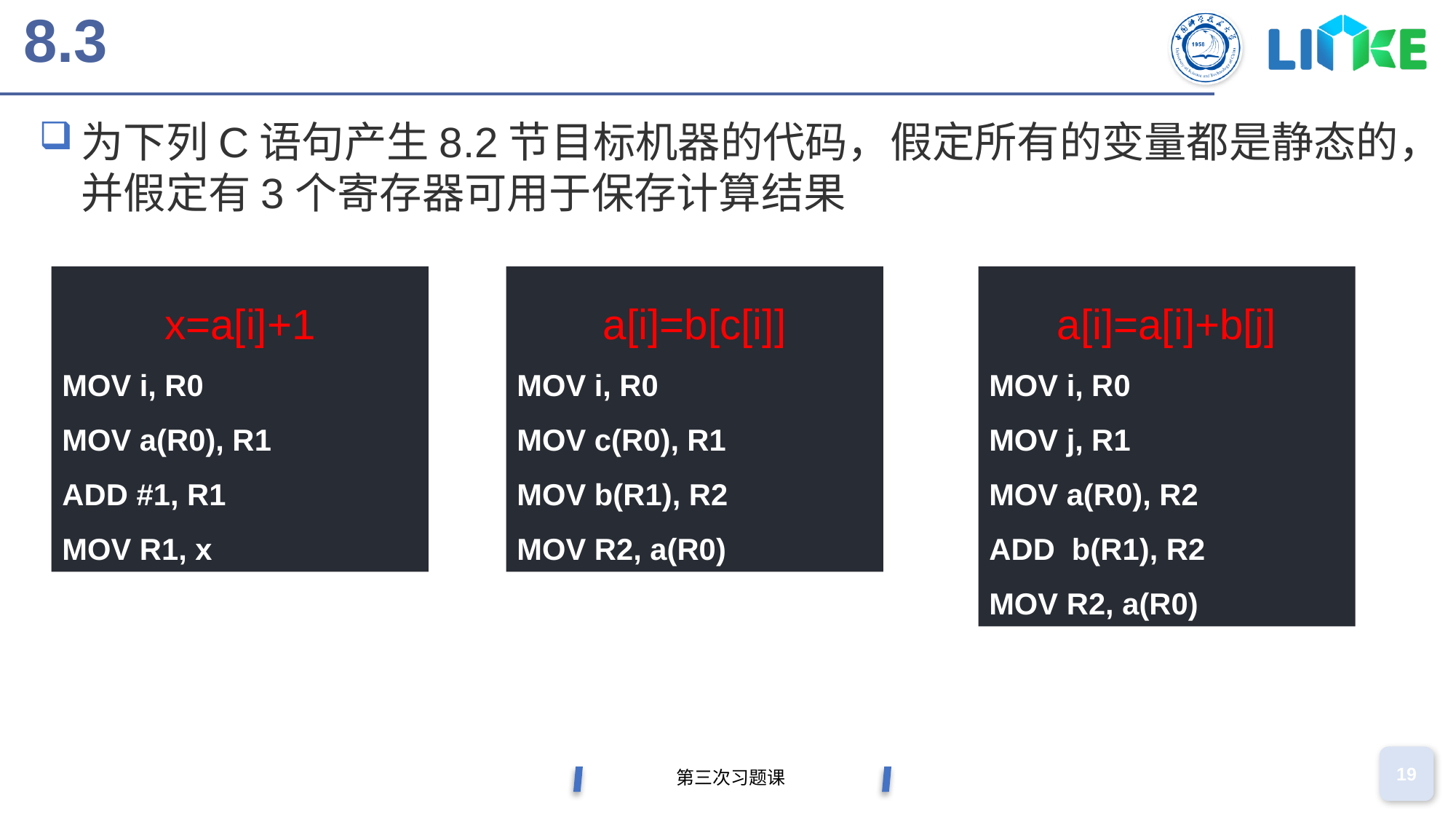

# 8.3
为下列C语句产生8.2节目标机器的代码，假定所有的变量都是静态的，并假定有3个寄存器可用于保存计算结果
x=a[i]+1
MOV i, R0
MOV a(R0), R1
ADD #1, R1
MOV R1, x
a[i]=b[c[i]]
MOV i, R0
MOV c(R0), R1
MOV b(R1), R2
MOV R2, a(R0)
a[i]=a[i]+b[j]
MOV i, R0
MOV j, R1
MOV a(R0), R2
ADD  b(R1), R2
MOV R2, a(R0)
第三次习题课